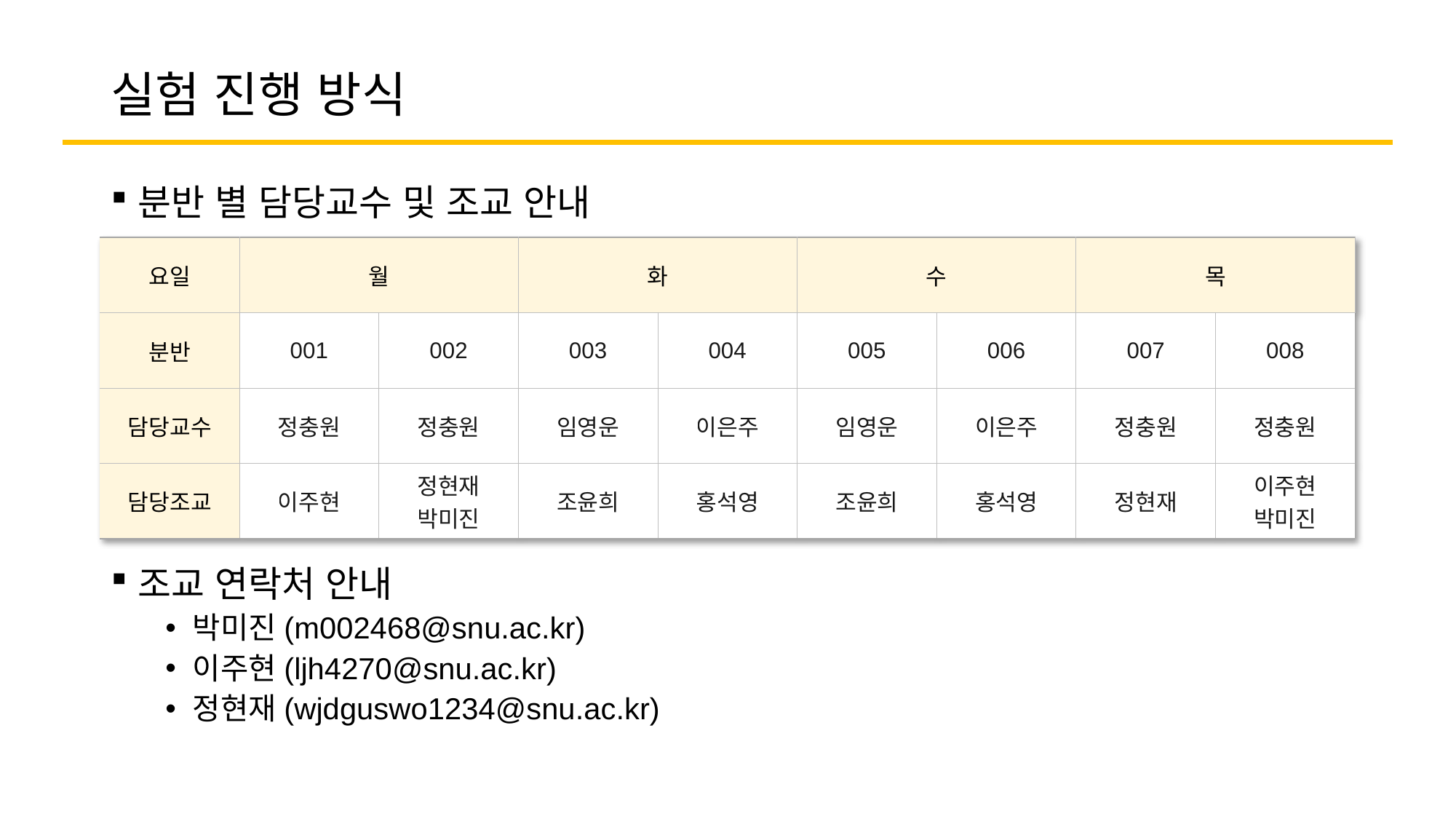

# 실험 진행 방식
분반 별 담당교수 및 조교 안내

조교 연락처 안내
박미진(m002468@snu.ac.kr)
이주현(ljh4270@snu.ac.kr)
정현재(wjdguswo1234@snu.ac.kr)
| 요일 | 월 |  | 화 |  | 수 |  | 목 |  |
| --- | --- | --- | --- | --- | --- | --- | --- | --- |
| 분반 | 001 | 002 | 003 | 004 | 005 | 006 | 007 | 008 |
| 담당교수 | 정충원 | 정충원 | 임영운 | 이은주 | 임영운 | 이은주 | 정충원 | 정충원 |
| 담당조교 | 이주현 | 정현재 박미진 | 조윤희 | 홍석영 | 조윤희 | 홍석영 | 정현재 | 이주현 박미진 |